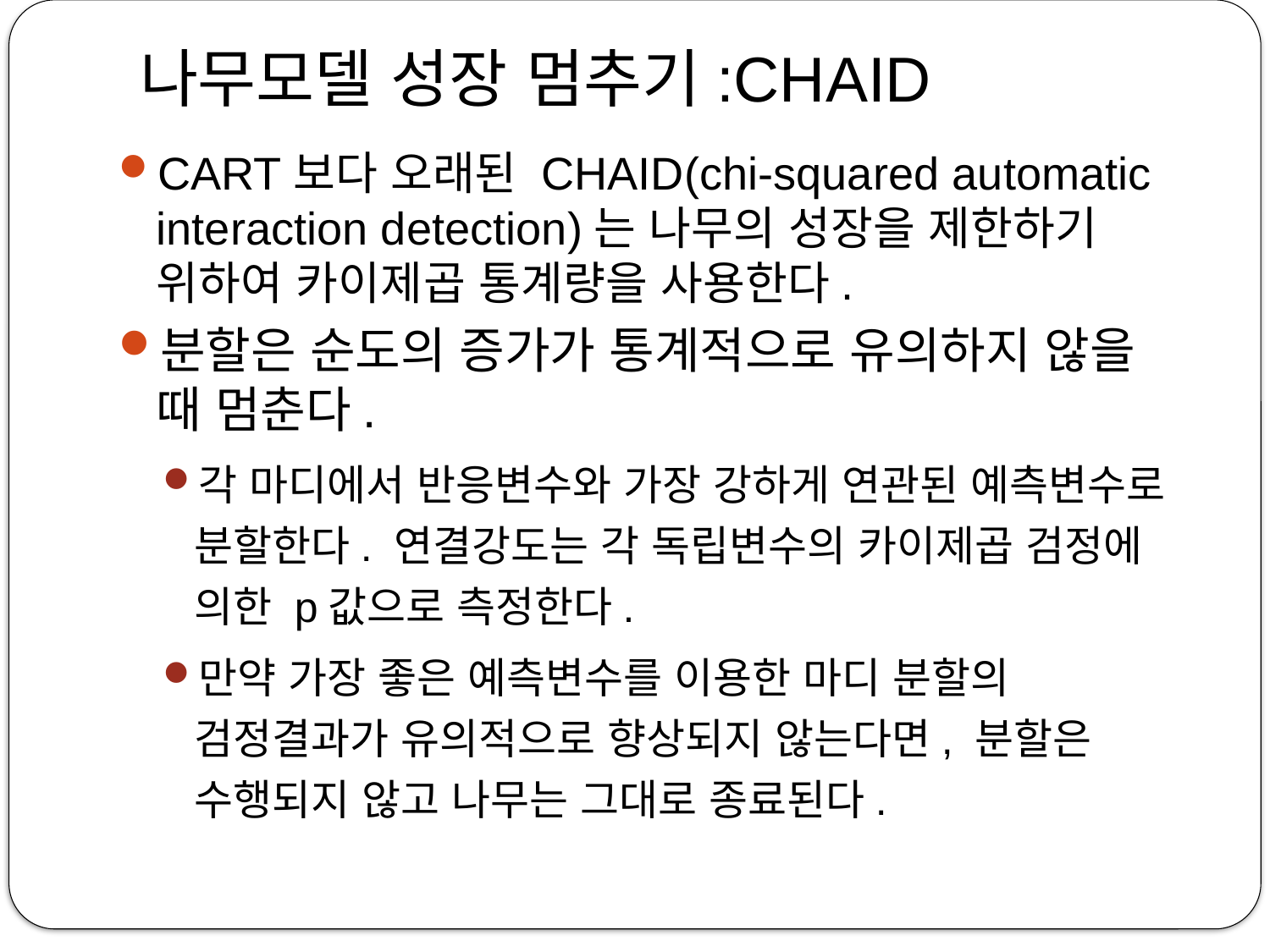

# 나무모델 성장 멈추기:CHAID
CART보다 오래된 CHAID(chi-squared automatic interaction detection)는 나무의 성장을 제한하기 위하여 카이제곱 통계량을 사용한다.
분할은 순도의 증가가 통계적으로 유의하지 않을 때 멈춘다.
각 마디에서 반응변수와 가장 강하게 연관된 예측변수로 분할한다. 연결강도는 각 독립변수의 카이제곱 검정에 의한 p값으로 측정한다.
만약 가장 좋은 예측변수를 이용한 마디 분할의 검정결과가 유의적으로 향상되지 않는다면, 분할은 수행되지 않고 나무는 그대로 종료된다.